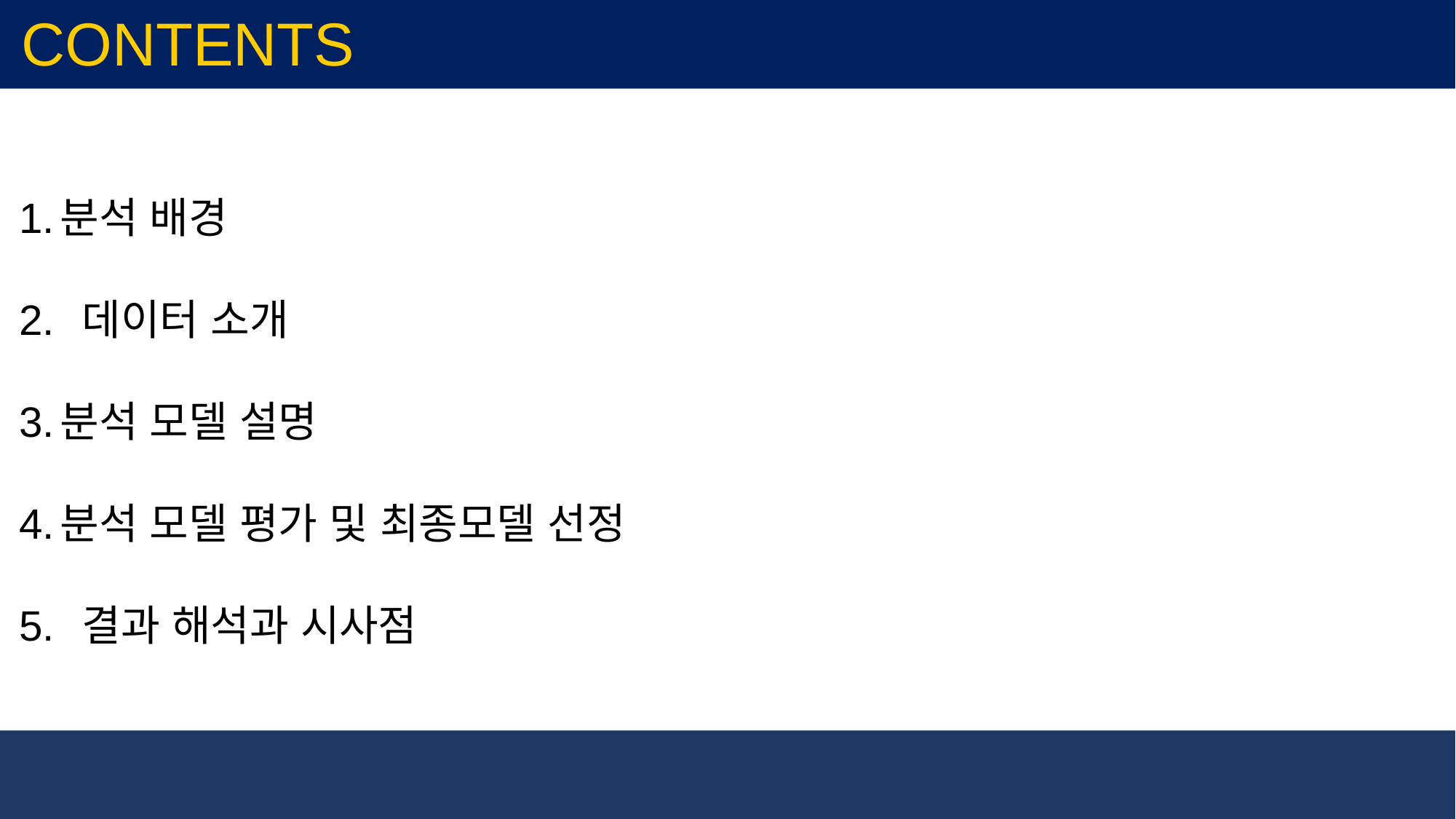

CONTENTS
분석 배경
 데이터 소개
분석 모델 설명
분석 모델 평가 및 최종모델 선정
 결과 해석과 시사점